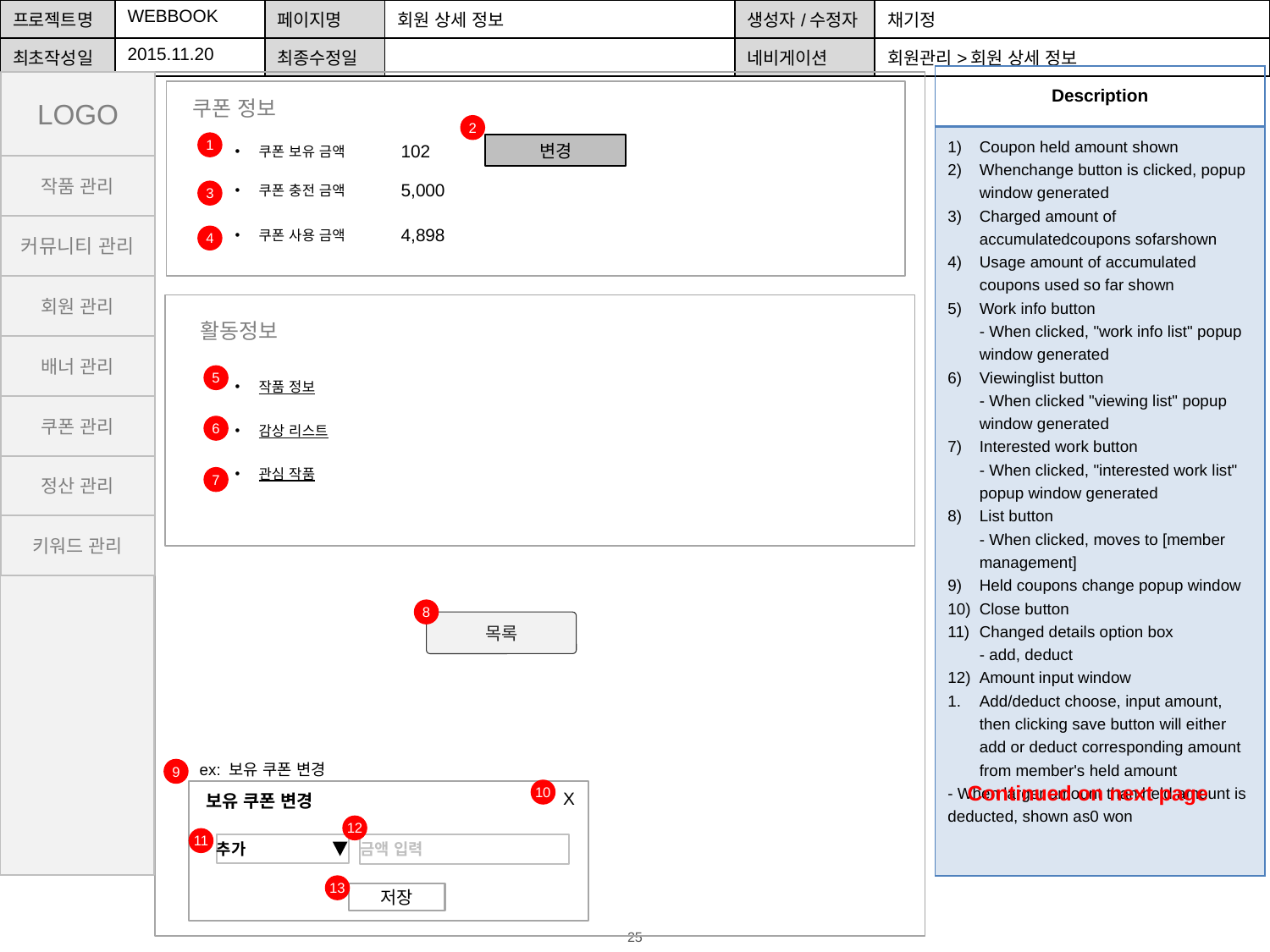

| 프로젝트명 | WEBBOOK | 페이지명 | 회원 상세 정보 | 생성자/수정자 | 채기정 |
| --- | --- | --- | --- | --- | --- |
| 최초작성일 | 2015.11.20 | 최종수정일 |  | 네비게이션 | 회원관리>회원 상세 정보 |
| Description |
| --- |
| Coupon held amount shown Whenchange button is clicked, popup window generated Charged amount of accumulatedcoupons sofarshown Usage amount of accumulated coupons used so far shown Work info button - When clicked, "work info list" popup window generated Viewinglist button - When clicked "viewing list" popup window generated Interested work button - When clicked, "interested work list" popup window generated List button - When clicked, moves to [member management] Held coupons change popup window Close button Changed details option box - add, deduct Amount input window Add/deduct choose, input amount, then clicking save button will either add or deduct corresponding amount from member's held amount - When larger amount than held amount is deducted, shown as0 won |
LOGO

쿠폰 정보

2
1
변경
102
쿠폰 보유 금액
작품 관리
5,000
쿠폰 충전 금액
3
커뮤니티 관리
4,898
쿠폰 사용 금액
4
회원 관리

활동정보
배너 관리
5
작품 정보
쿠폰 관리
6
감상 리스트
정산 관리
관심 작품
7
키워드 관리

8
목록
ex: 보유 쿠폰 변경
9
Continued on next page
10

X
보유 쿠폰 변경
12
11
추가
금액 입력

13
저장